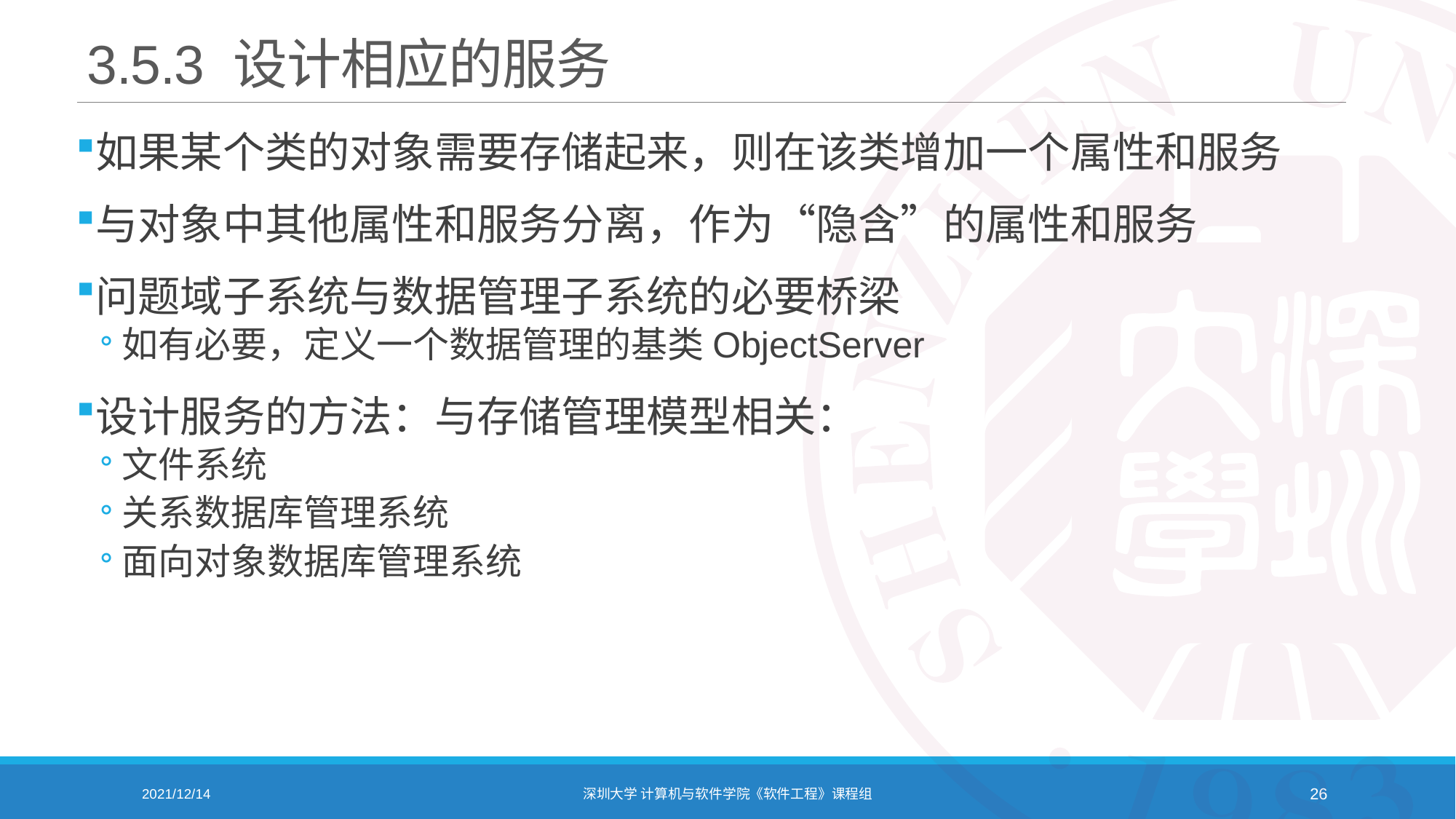

# 3.5.3 设计相应的服务
如果某个类的对象需要存储起来，则在该类增加一个属性和服务
与对象中其他属性和服务分离，作为“隐含”的属性和服务
问题域子系统与数据管理子系统的必要桥梁
如有必要，定义一个数据管理的基类ObjectServer
设计服务的方法：与存储管理模型相关：
文件系统
关系数据库管理系统
面向对象数据库管理系统
2021/12/14
深圳大学 计算机与软件学院《软件工程》课程组
26